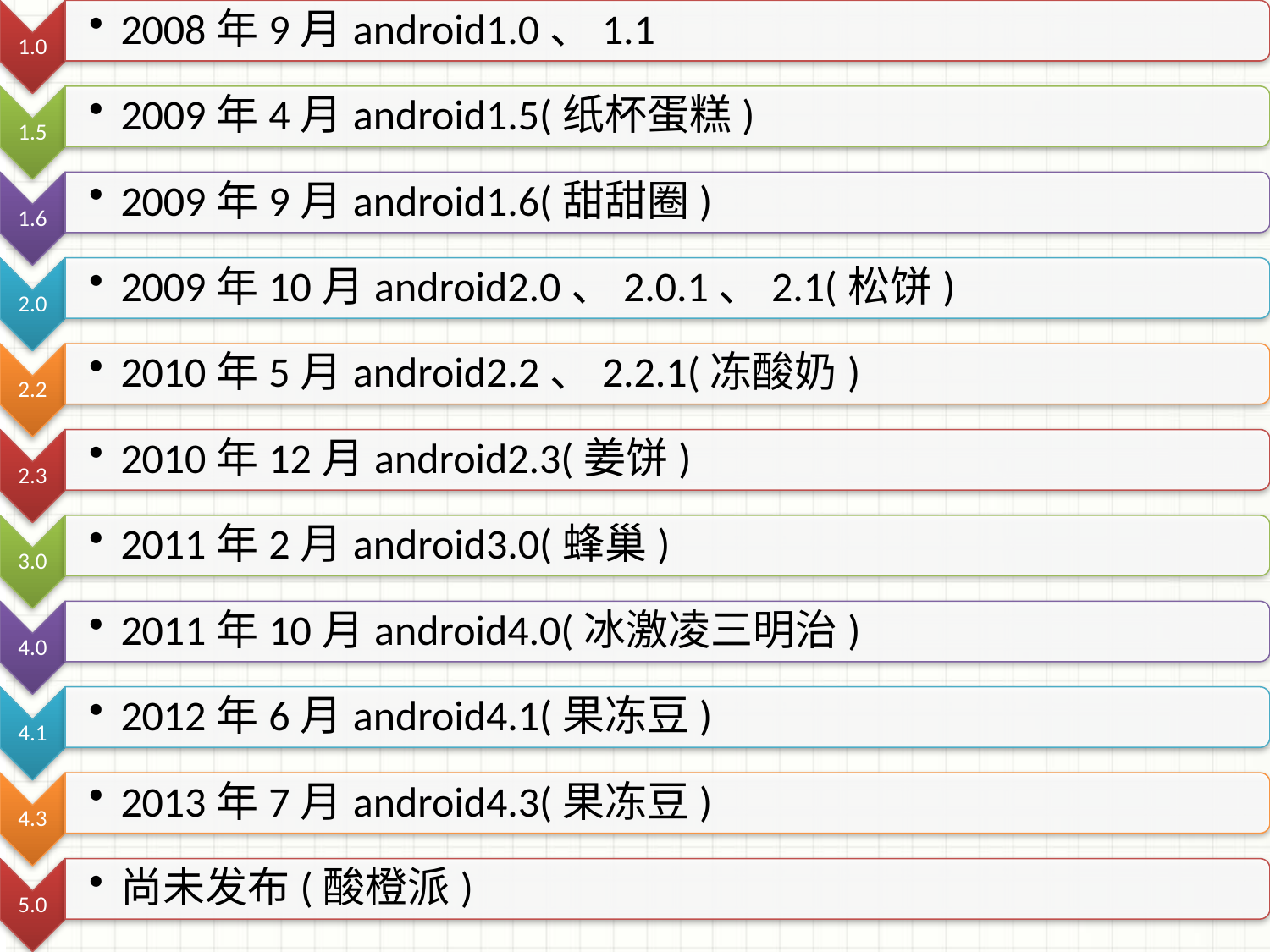

1.0
2008年9月android1.0、1.1
1.5
2009年4月android1.5(纸杯蛋糕)
1.6
2009年9月android1.6(甜甜圈)
2.0
2009年10月android2.0、2.0.1、2.1(松饼)
2.2
2010年5月android2.2、2.2.1(冻酸奶)
2.3
2010年12月android2.3(姜饼)
3.0
2011年2月android3.0(蜂巢)
4.0
2011年10月android4.0(冰激凌三明治)
4.1
2012年6月android4.1(果冻豆)
4.3
2013年7月android4.3(果冻豆)
5.0
尚未发布(酸橙派)